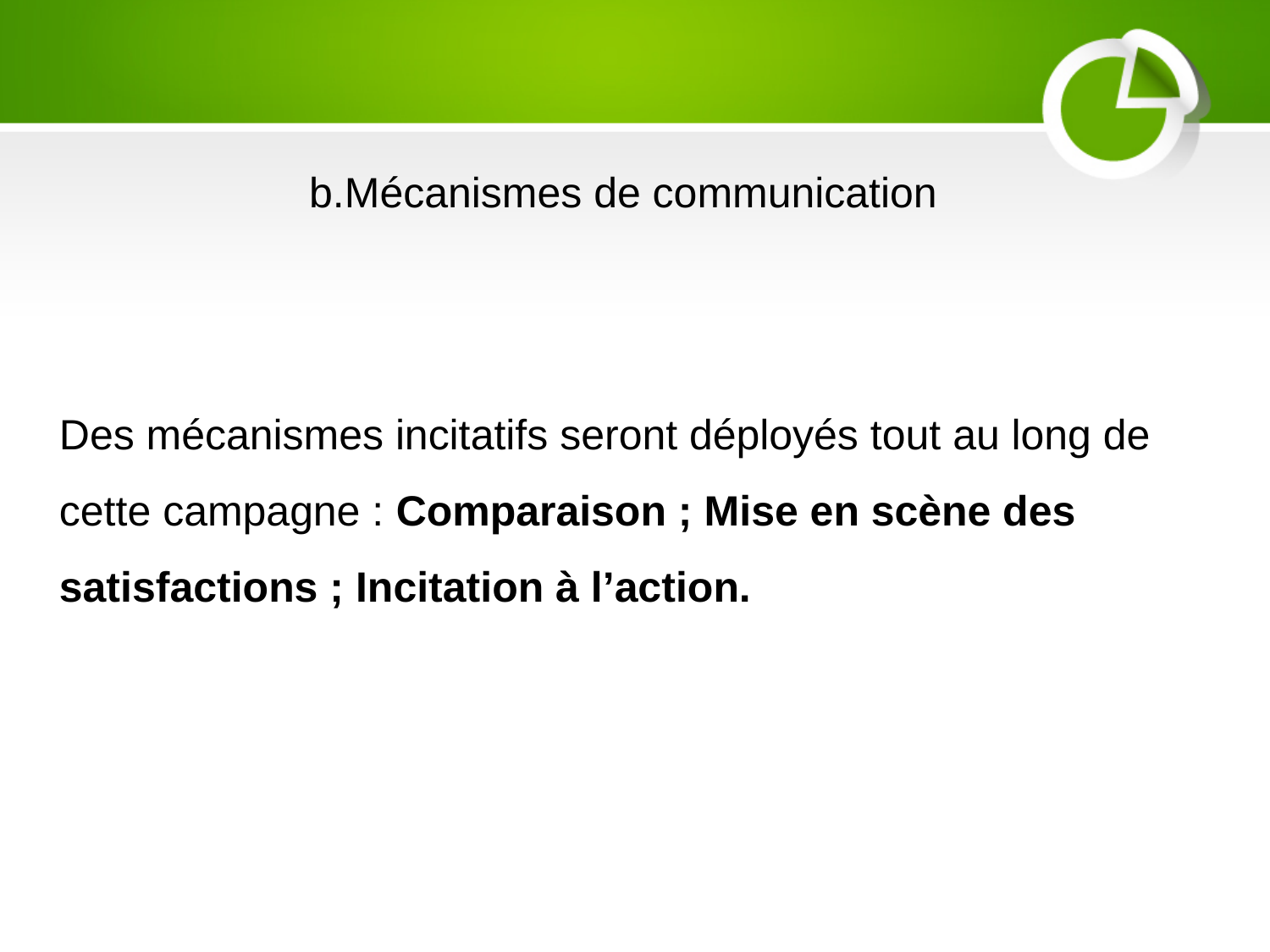

b.Mécanismes de communication
内容
Des mécanismes incitatifs seront déployés tout au long de cette campagne : Comparaison ; Mise en scène des satisfactions ; Incitation à l’action.